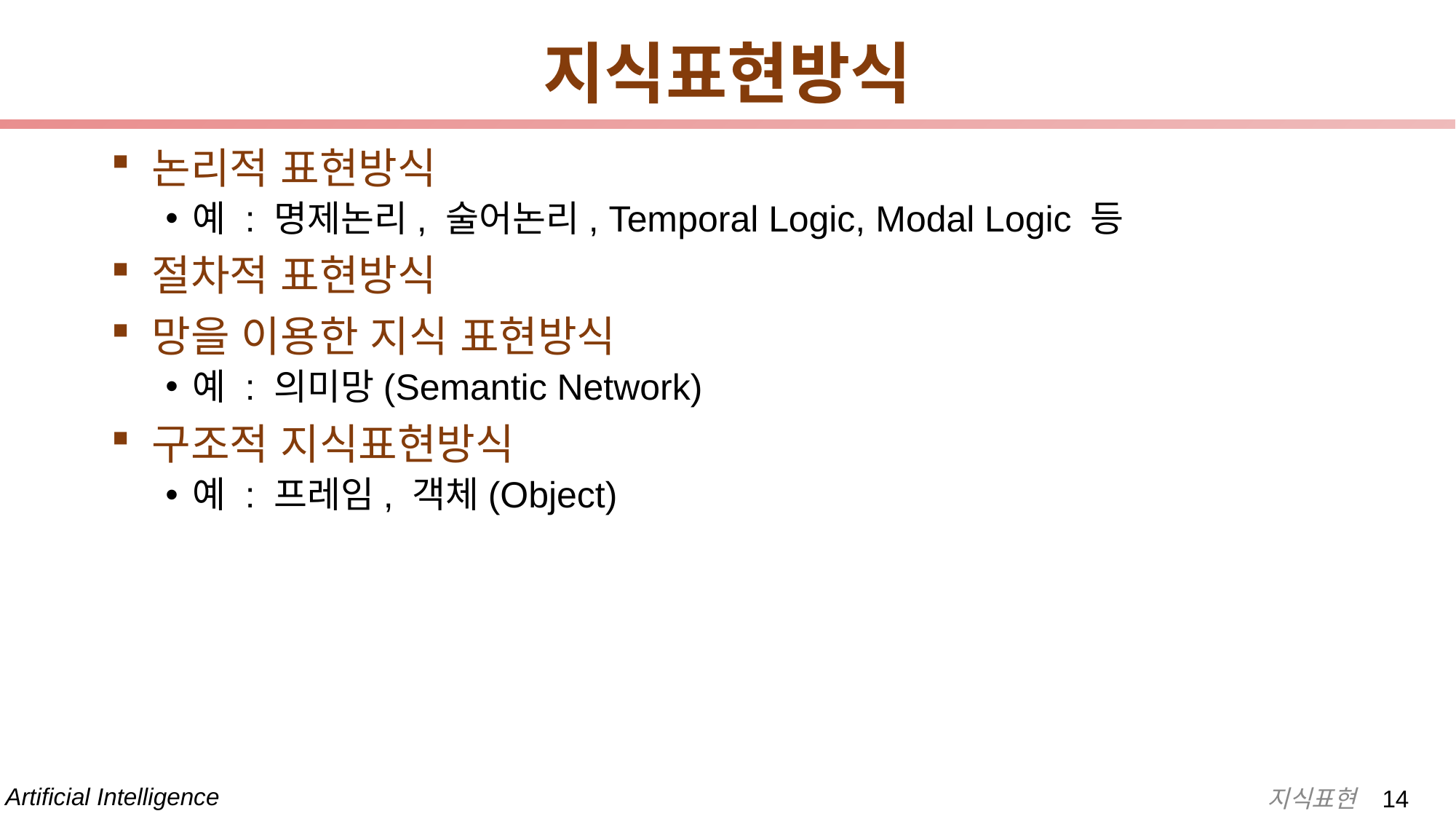

# 지식표현방식
논리적 표현방식
예 : 명제논리, 술어논리, Temporal Logic, Modal Logic 등
절차적 표현방식
망을 이용한 지식 표현방식
예 : 의미망(Semantic Network)
구조적 지식표현방식
예 : 프레임, 객체(Object)